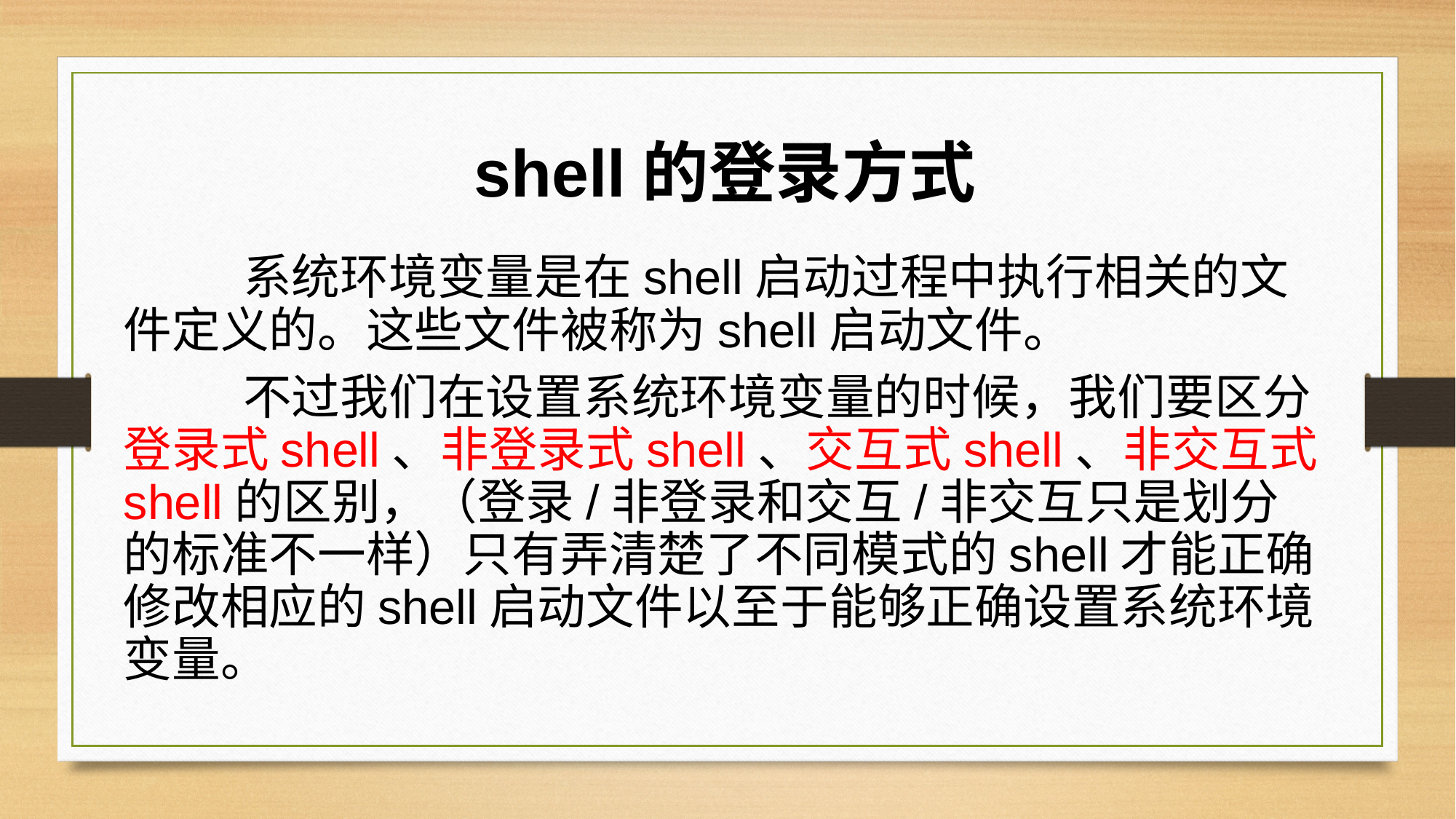

# shell的登录方式
       系统环境变量是在shell启动过程中执行相关的文件定义的。这些文件被称为shell启动文件。
       不过我们在设置系统环境变量的时候，我们要区分登录式shell、非登录式shell、交互式shell、非交互式shell的区别，（登录/非登录和交互/非交互只是划分的标准不一样）只有弄清楚了不同模式的shell才能正确修改相应的shell启动文件以至于能够正确设置系统环境变量。